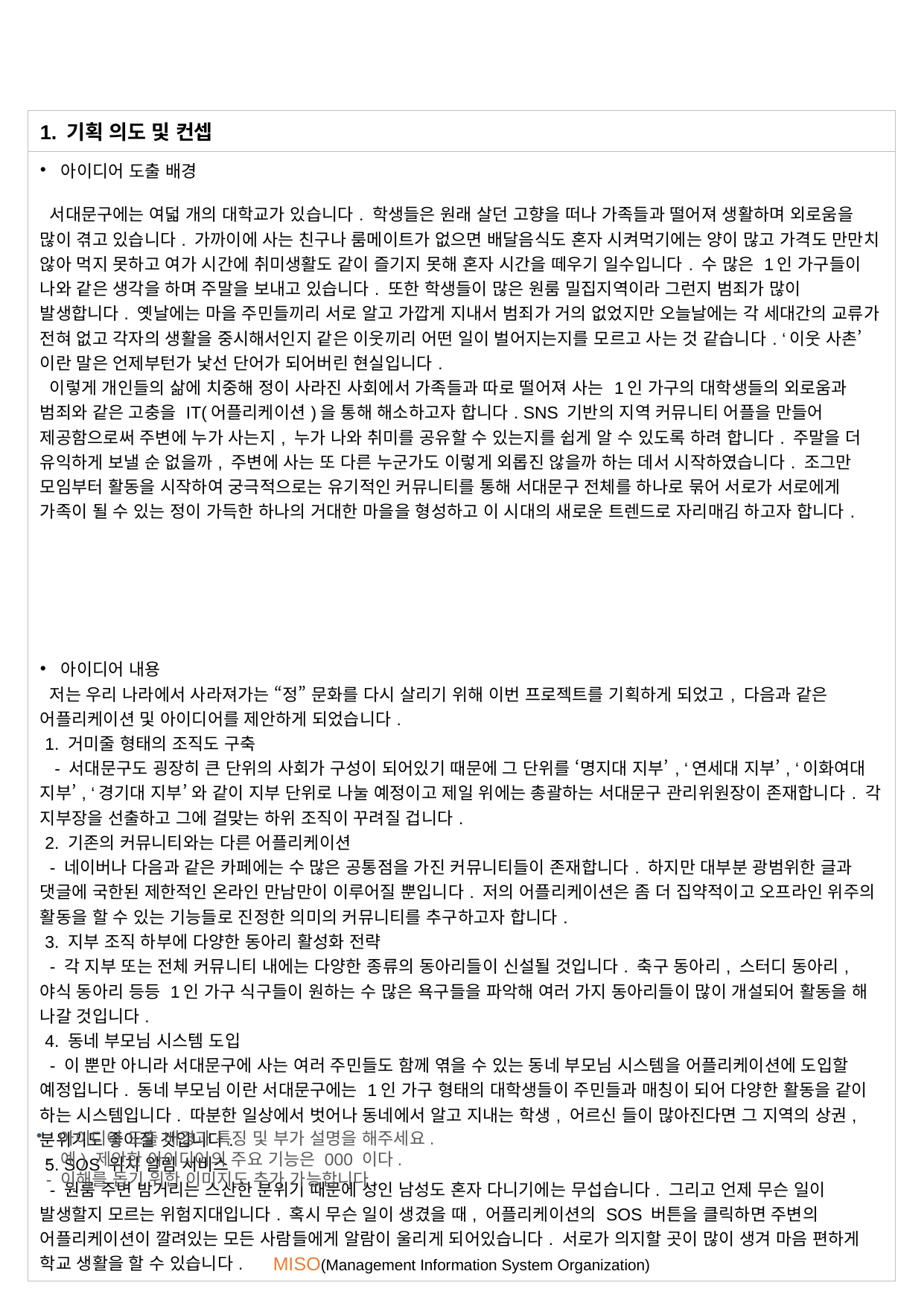

| 1. 기획 의도 및 컨셉 |
| --- |
| 아이디어 도출 배경 서대문구에는 여덟 개의 대학교가 있습니다. 학생들은 원래 살던 고향을 떠나 가족들과 떨어져 생활하며 외로움을 많이 겪고 있습니다. 가까이에 사는 친구나 룸메이트가 없으면 배달음식도 혼자 시켜먹기에는 양이 많고 가격도 만만치 않아 먹지 못하고 여가 시간에 취미생활도 같이 즐기지 못해 혼자 시간을 떼우기 일수입니다. 수 많은 1인 가구들이 나와 같은 생각을 하며 주말을 보내고 있습니다. 또한 학생들이 많은 원룸 밀집지역이라 그런지 범죄가 많이 발생합니다. 옛날에는 마을 주민들끼리 서로 알고 가깝게 지내서 범죄가 거의 없었지만 오늘날에는 각 세대간의 교류가 전혀 없고 각자의 생활을 중시해서인지 같은 이웃끼리 어떤 일이 벌어지는지를 모르고 사는 것 같습니다. ‘이웃 사촌’이란 말은 언제부턴가 낯선 단어가 되어버린 현실입니다. 이렇게 개인들의 삶에 치중해 정이 사라진 사회에서 가족들과 따로 떨어져 사는 1인 가구의 대학생들의 외로움과 범죄와 같은 고충을 IT(어플리케이션)을 통해 해소하고자 합니다. SNS 기반의 지역 커뮤니티 어플을 만들어 제공함으로써 주변에 누가 사는지, 누가 나와 취미를 공유할 수 있는지를 쉽게 알 수 있도록 하려 합니다. 주말을 더 유익하게 보낼 순 없을까, 주변에 사는 또 다른 누군가도 이렇게 외롭진 않을까 하는 데서 시작하였습니다. 조그만 모임부터 활동을 시작하여 궁극적으로는 유기적인 커뮤니티를 통해 서대문구 전체를 하나로 묶어 서로가 서로에게 가족이 될 수 있는 정이 가득한 하나의 거대한 마을을 형성하고 이 시대의 새로운 트렌드로 자리매김 하고자 합니다. 아이디어 내용 저는 우리 나라에서 사라져가는 “정” 문화를 다시 살리기 위해 이번 프로젝트를 기획하게 되었고, 다음과 같은 어플리케이션 및 아이디어를 제안하게 되었습니다. 1. 거미줄 형태의 조직도 구축 - 서대문구도 굉장히 큰 단위의 사회가 구성이 되어있기 때문에 그 단위를 ‘명지대 지부’, ‘연세대 지부’, ‘이화여대 지부’, ‘경기대 지부’ 와 같이 지부 단위로 나눌 예정이고 제일 위에는 총괄하는 서대문구 관리위원장이 존재합니다. 각 지부장을 선출하고 그에 걸맞는 하위 조직이 꾸려질 겁니다. 2. 기존의 커뮤니티와는 다른 어플리케이션 - 네이버나 다음과 같은 카페에는 수 많은 공통점을 가진 커뮤니티들이 존재합니다. 하지만 대부분 광범위한 글과 댓글에 국한된 제한적인 온라인 만남만이 이루어질 뿐입니다. 저의 어플리케이션은 좀 더 집약적이고 오프라인 위주의 활동을 할 수 있는 기능들로 진정한 의미의 커뮤니티를 추구하고자 합니다. 3. 지부 조직 하부에 다양한 동아리 활성화 전략 - 각 지부 또는 전체 커뮤니티 내에는 다양한 종류의 동아리들이 신설될 것입니다. 축구 동아리, 스터디 동아리, 야식 동아리 등등 1인 가구 식구들이 원하는 수 많은 욕구들을 파악해 여러 가지 동아리들이 많이 개설되어 활동을 해 나갈 것입니다. 4. 동네 부모님 시스템 도입 - 이 뿐만 아니라 서대문구에 사는 여러 주민들도 함께 엮을 수 있는 동네 부모님 시스템을 어플리케이션에 도입할 예정입니다. 동네 부모님 이란 서대문구에는 1인 가구 형태의 대학생들이 주민들과 매칭이 되어 다양한 활동을 같이 하는 시스템입니다. 따분한 일상에서 벗어나 동네에서 알고 지내는 학생, 어르신 들이 많아진다면 그 지역의 상권, 분위기도 좋아질 것입니다. 5. SOS 위치 알림 서비스 - 원룸 주변 밤거리는 스산한 분위기 때문에 성인 남성도 혼자 다니기에는 무섭습니다. 그리고 언제 무슨 일이 발생할지 모르는 위험지대입니다. 혹시 무슨 일이 생겼을 때, 어플리케이션의 SOS 버튼을 클릭하면 주변의 어플리케이션이 깔려있는 모든 사람들에게 알람이 울리게 되어있습니다. 서로가 의지할 곳이 많이 생겨 마음 편하게 학교 생활을 할 수 있습니다. |
아이디어 도출 배경과 특징 및 부가 설명을 해주세요.
  - 예) 제안한 아이디어의 주요 기능은 000 이다.
  - 이해를 돕기 위한 이미지도 추가 가능합니다.
MISO(Management Information System Organization)